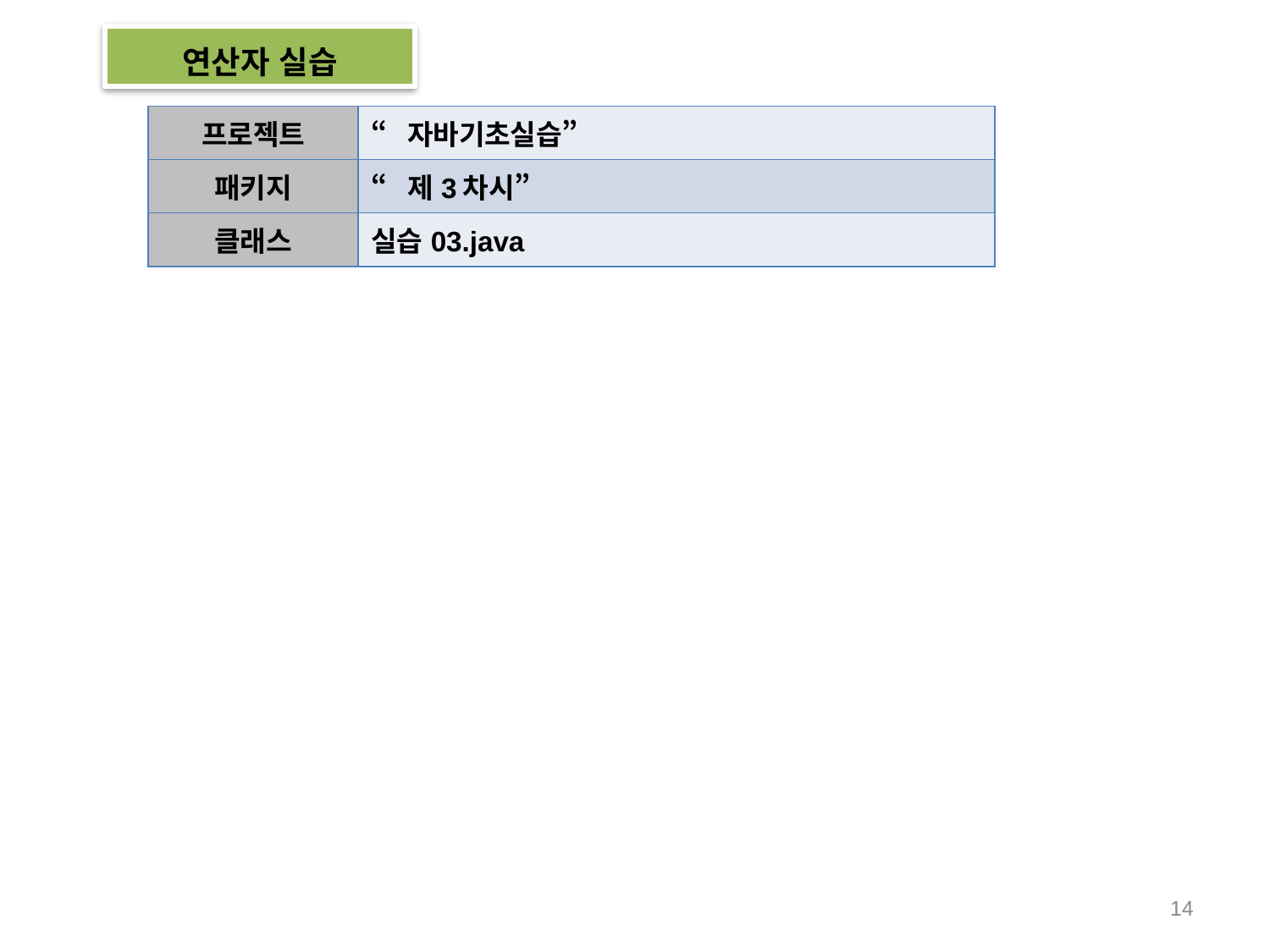

연산자 실습
| 프로젝트 | “자바기초실습” |
| --- | --- |
| 패키지 | “제3차시” |
| 클래스 | 실습03.java |
14